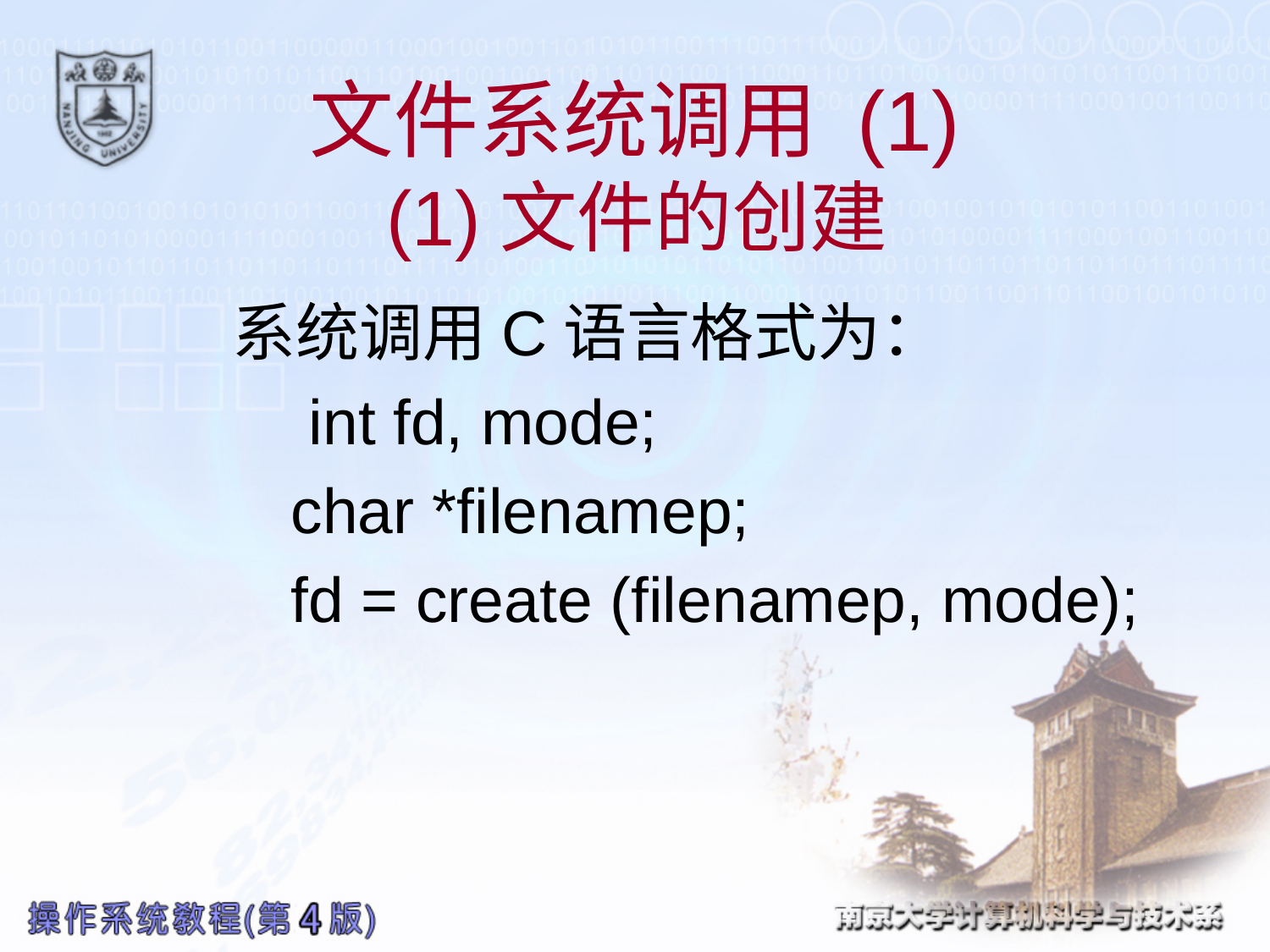

# 文件系统调用 (1) (1)文件的创建
 系统调用C语言格式为：
      int fd, mode;
     char *filenamep;
     fd = create (filenamep, mode);